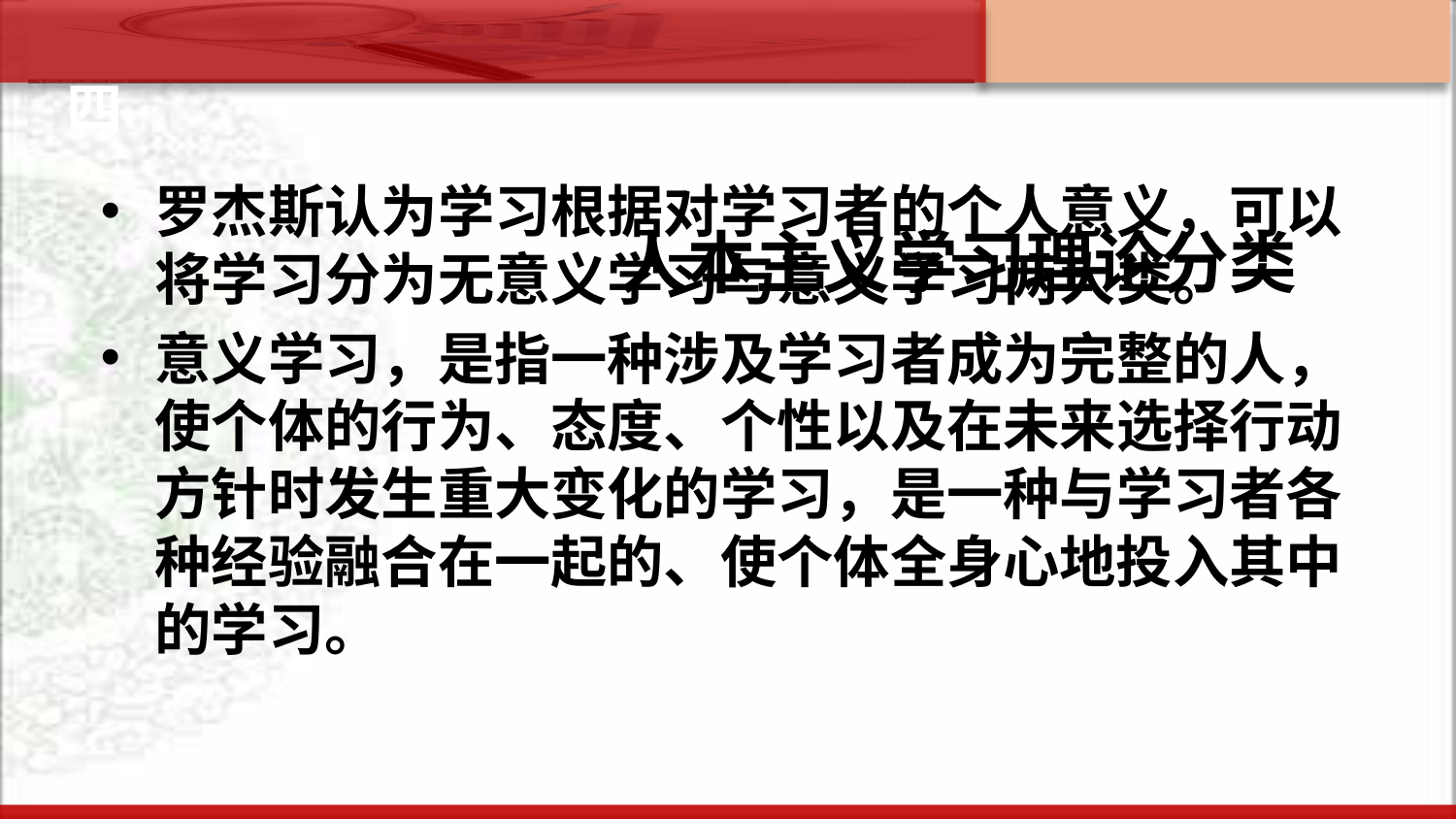

四
罗杰斯认为学习根据对学习者的个人意义，可以将学习分为无意义学习与意义学习两大类。
意义学习，是指一种涉及学习者成为完整的人，使个体的行为、态度、个性以及在未来选择行动方针时发生重大变化的学习，是一种与学习者各种经验融合在一起的、使个体全身心地投入其中的学习。

      人本主义学习理论分类